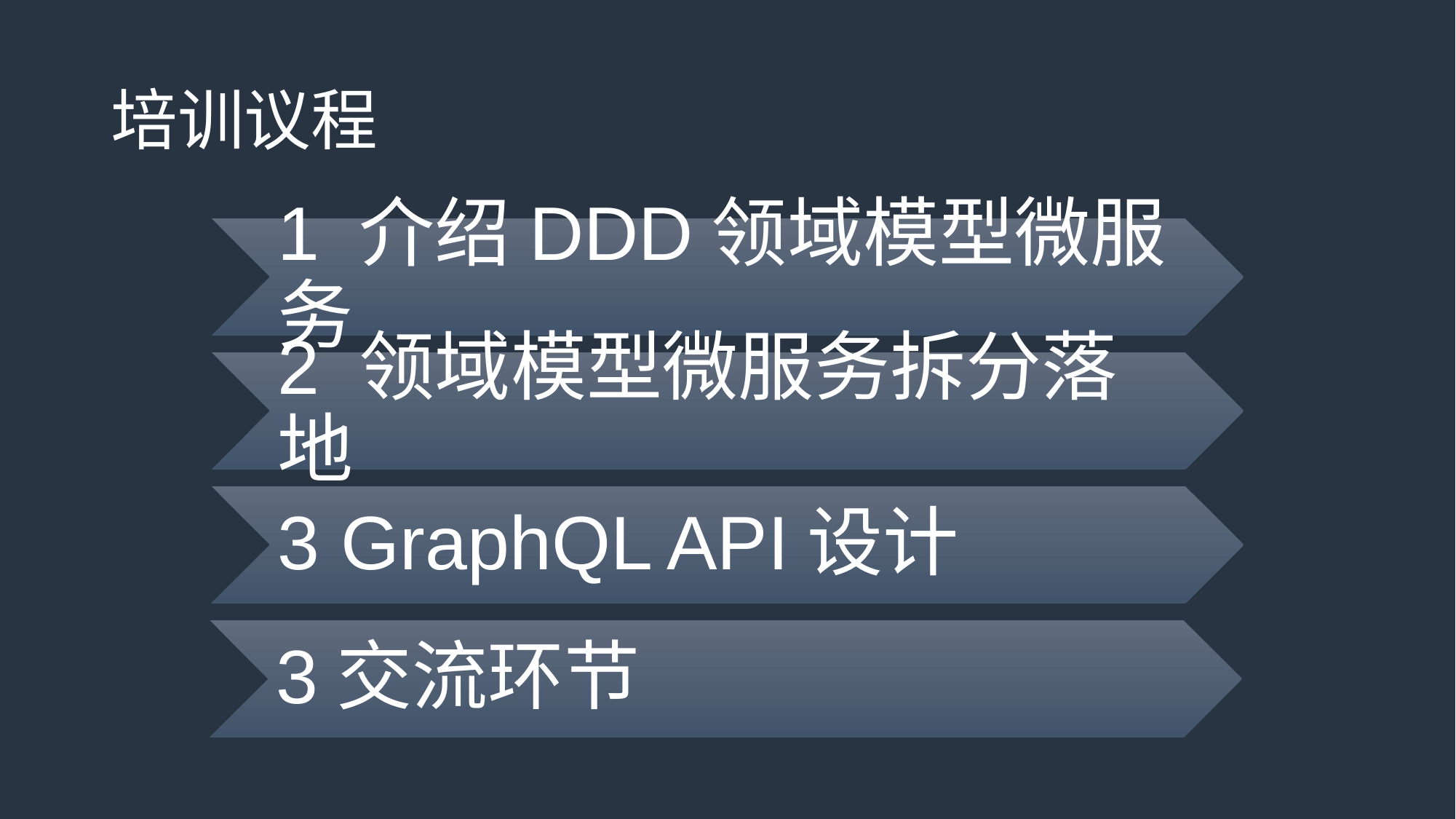

# 培训议程
1 介绍DDD领域模型微服务
2 领域模型微服务拆分落地
3 GraphQL API设计
3交流环节